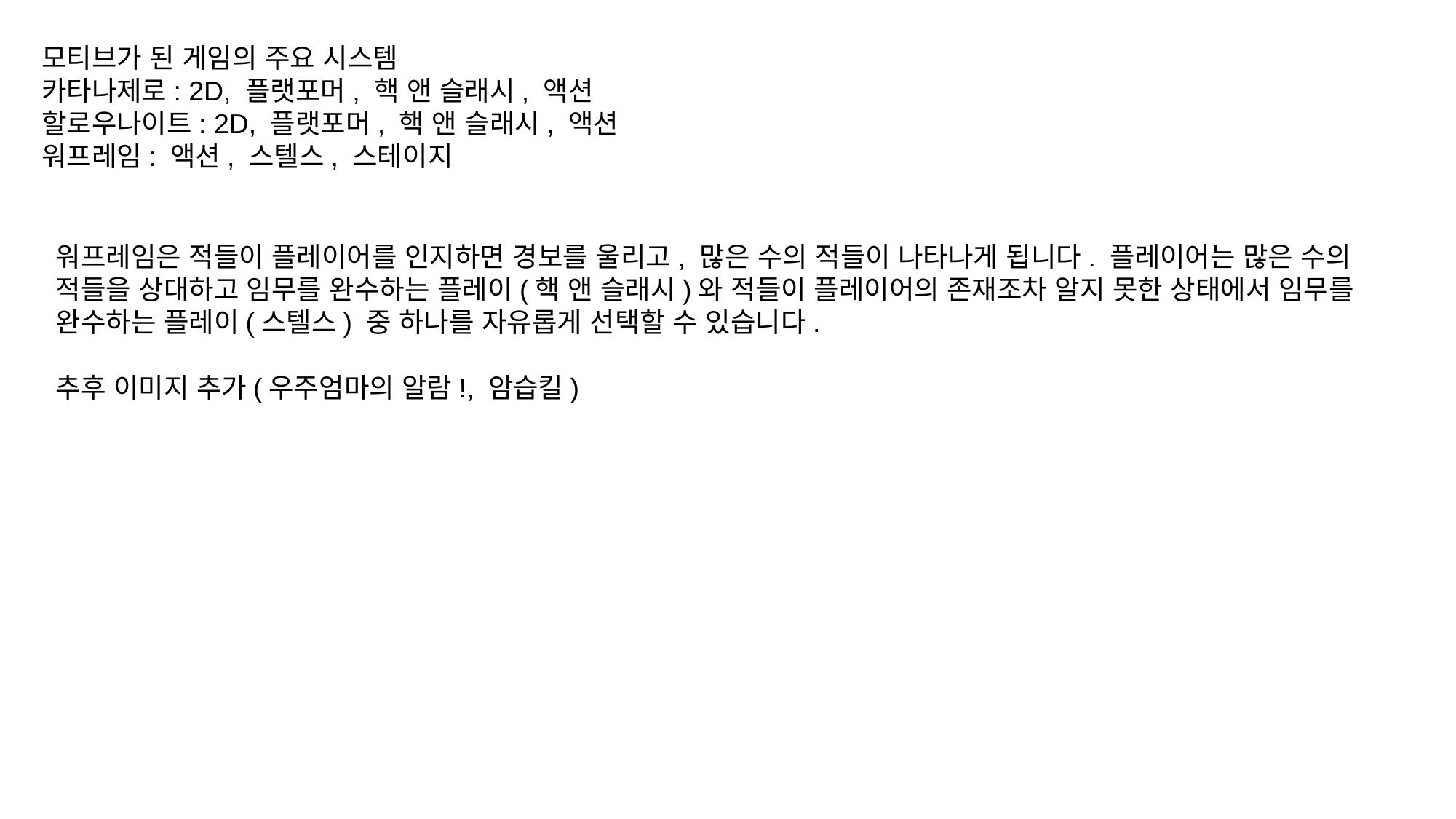

모티브가 된 게임의 주요 시스템
카타나제로: 2D, 플랫포머, 핵 앤 슬래시, 액션
할로우나이트: 2D, 플랫포머, 핵 앤 슬래시, 액션
워프레임: 액션, 스텔스, 스테이지
워프레임은 적들이 플레이어를 인지하면 경보를 울리고, 많은 수의 적들이 나타나게 됩니다. 플레이어는 많은 수의 적들을 상대하고 임무를 완수하는 플레이(핵 앤 슬래시)와 적들이 플레이어의 존재조차 알지 못한 상태에서 임무를 완수하는 플레이(스텔스) 중 하나를 자유롭게 선택할 수 있습니다.

추후 이미지 추가(우주엄마의 알람!, 암습킬)